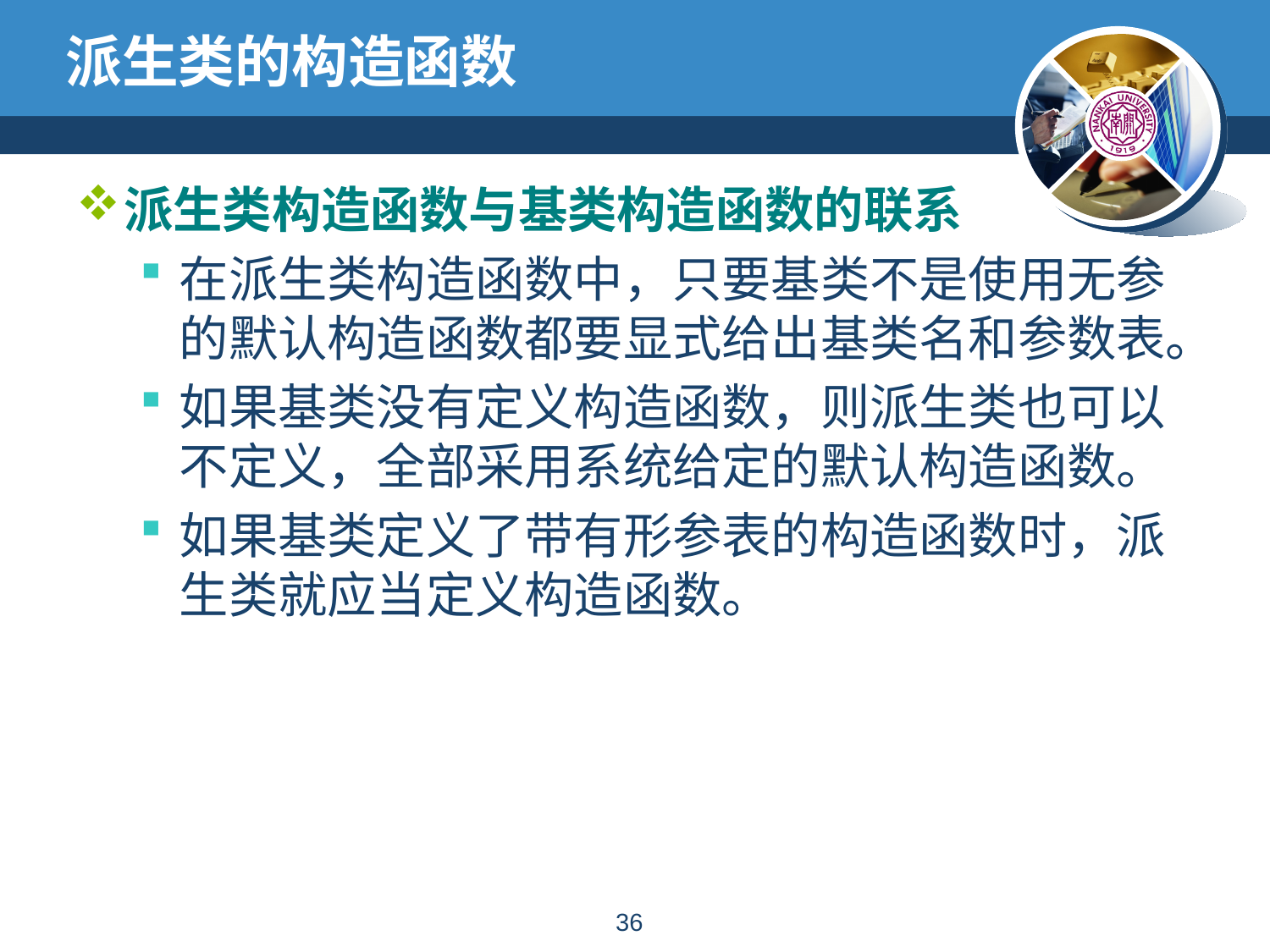

# 派生类的构造函数
派生类构造函数与基类构造函数的联系
在派生类构造函数中，只要基类不是使用无参的默认构造函数都要显式给出基类名和参数表。
如果基类没有定义构造函数，则派生类也可以不定义，全部采用系统给定的默认构造函数。
如果基类定义了带有形参表的构造函数时，派生类就应当定义构造函数。
36